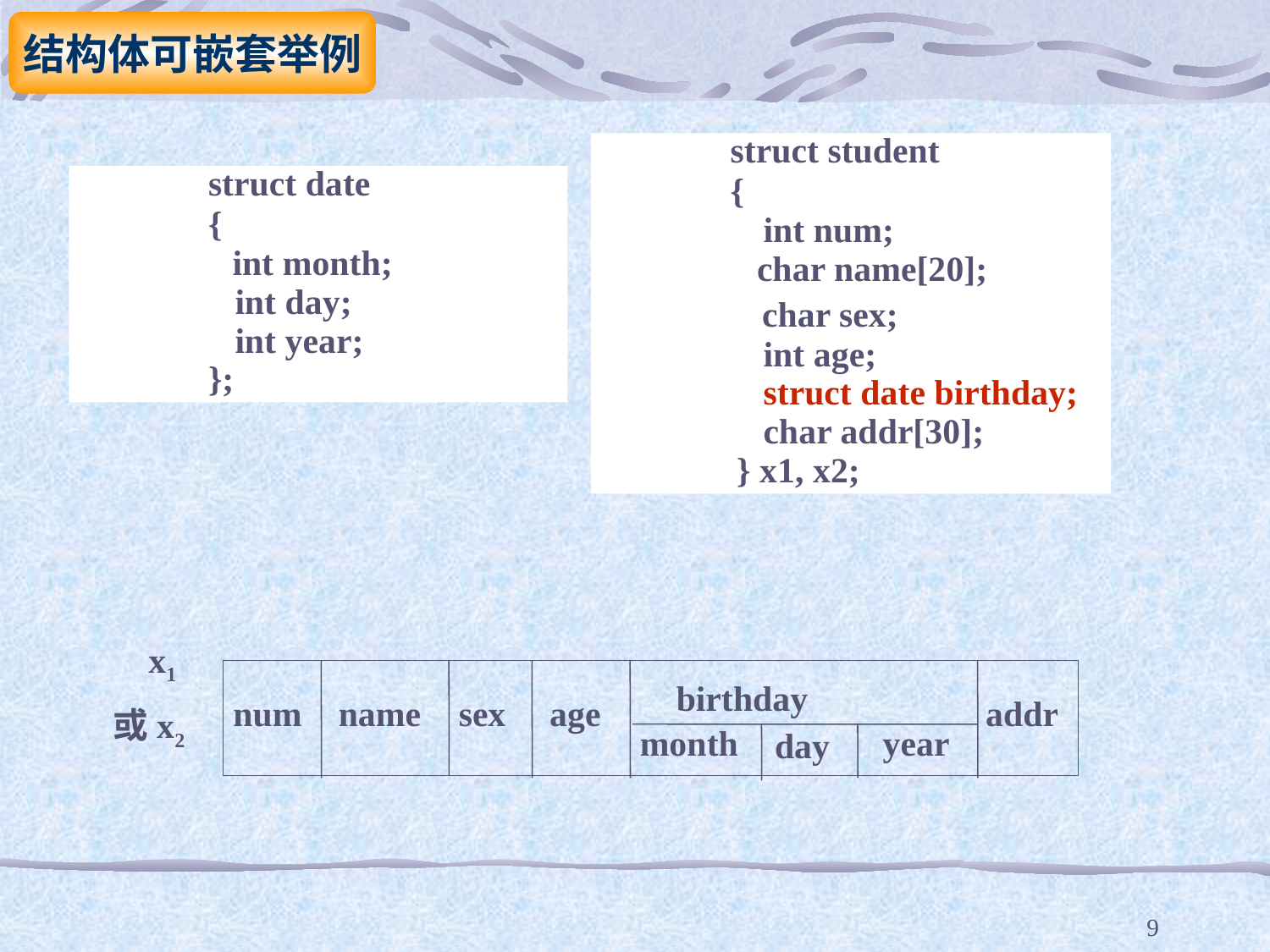

结构体可嵌套举例
	struct student
	{
                  int num;
	   char name[20];
               char sex;
                  int age;
                  struct date birthday;
                  char addr[30];
               } x1, x2;
	struct date
	{
                 int month;
	   int day;
	   int year;
	};
    x1
或x2

birthday
num
name
sex
age
addr
month
year
day

9